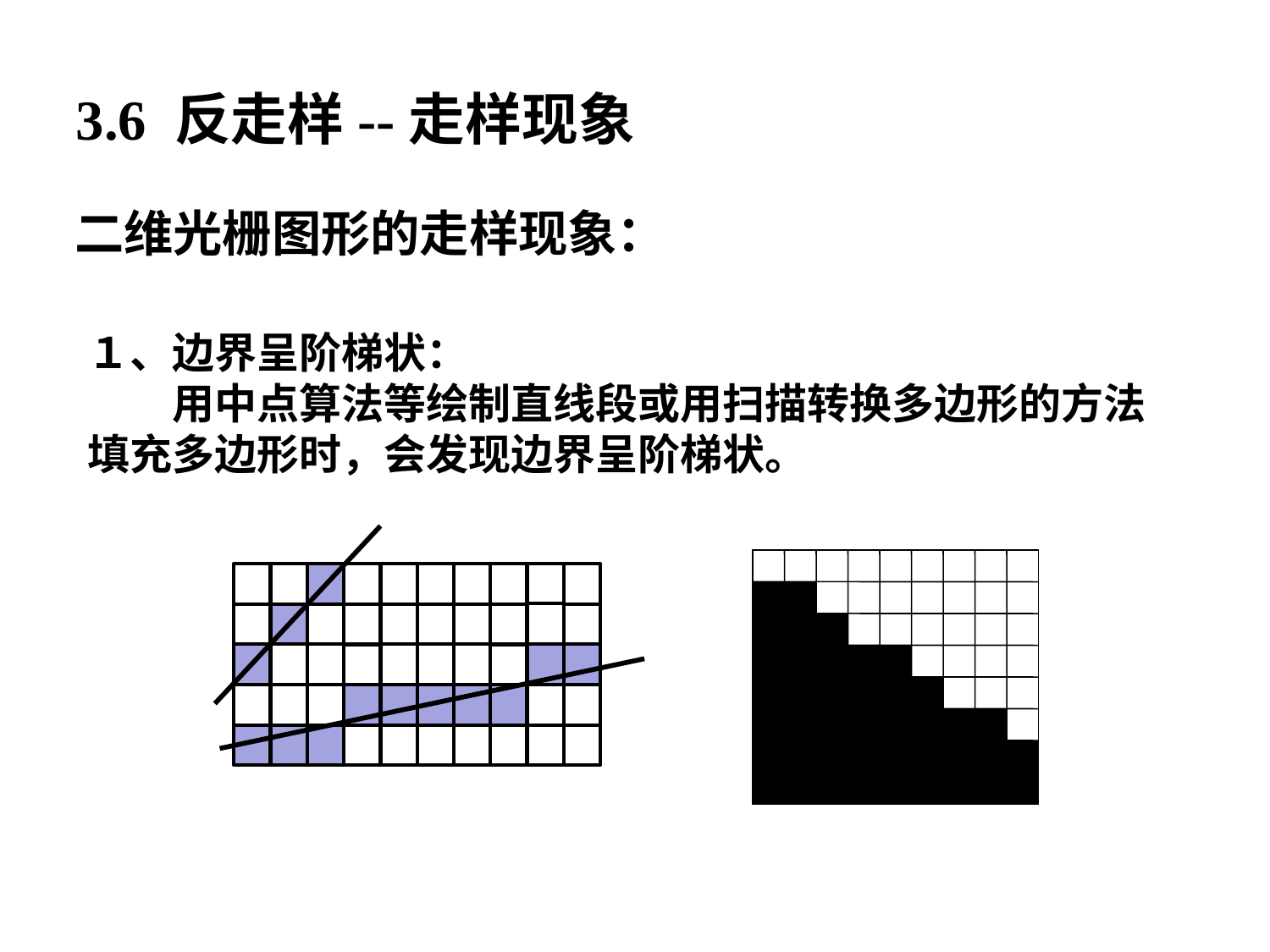

3.6 反走样--走样现象
二维光栅图形的走样现象：
１、边界呈阶梯状：
　　用中点算法等绘制直线段或用扫描转换多边形的方法填充多边形时，会发现边界呈阶梯状。